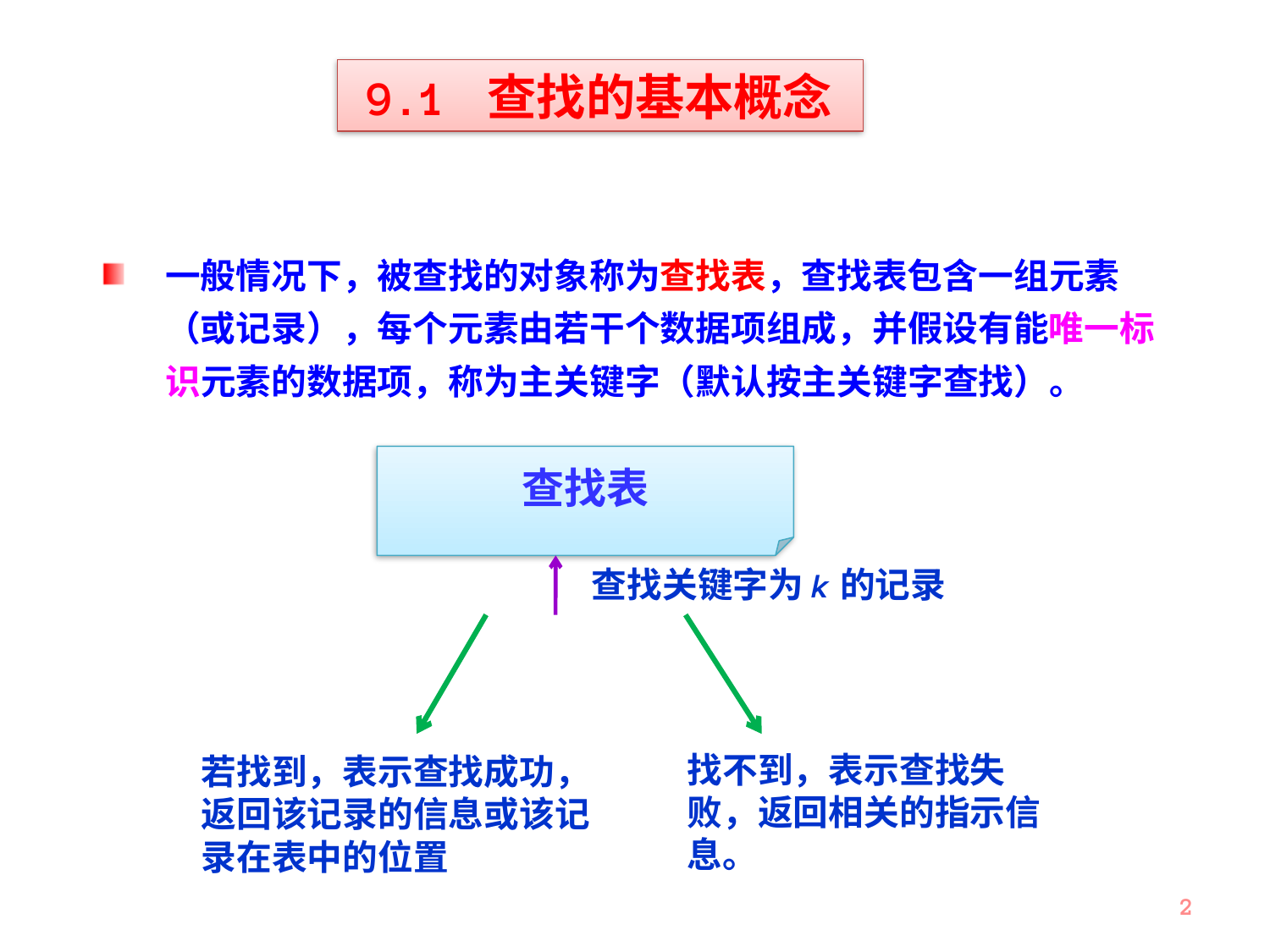

9.1 查找的基本概念
一般情况下，被查找的对象称为查找表，查找表包含一组元素（或记录），每个元素由若干个数据项组成，并假设有能唯一标识元素的数据项，称为主关键字（默认按主关键字查找）。
查找表
查找关键字为k的记录
若找到，表示查找成功，返回该记录的信息或该记录在表中的位置
找不到，表示查找失败，返回相关的指示信息。
2